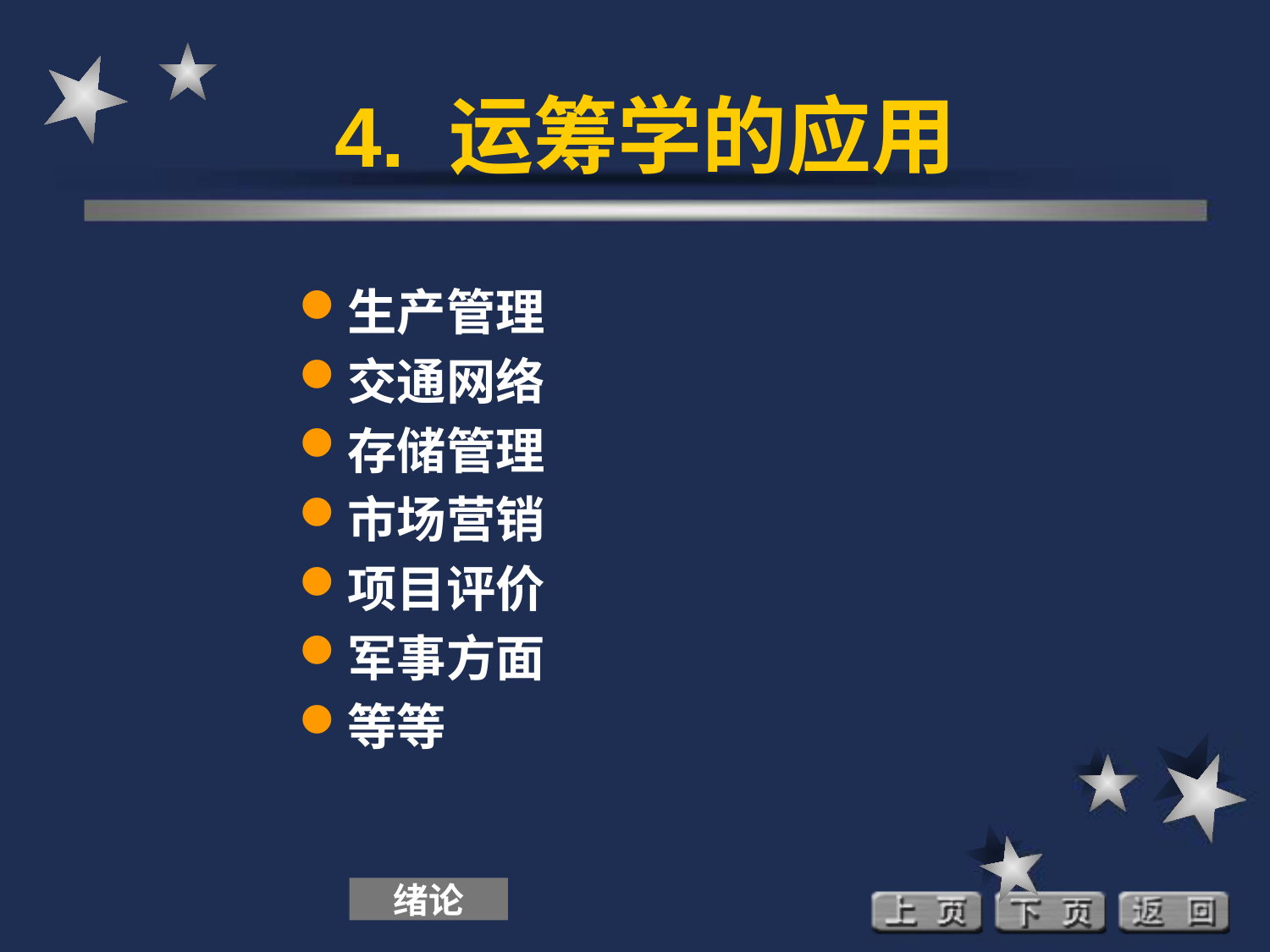

# 4. 运筹学的应用
生产管理
交通网络
存储管理
市场营销
项目评价
军事方面
等等
绪论